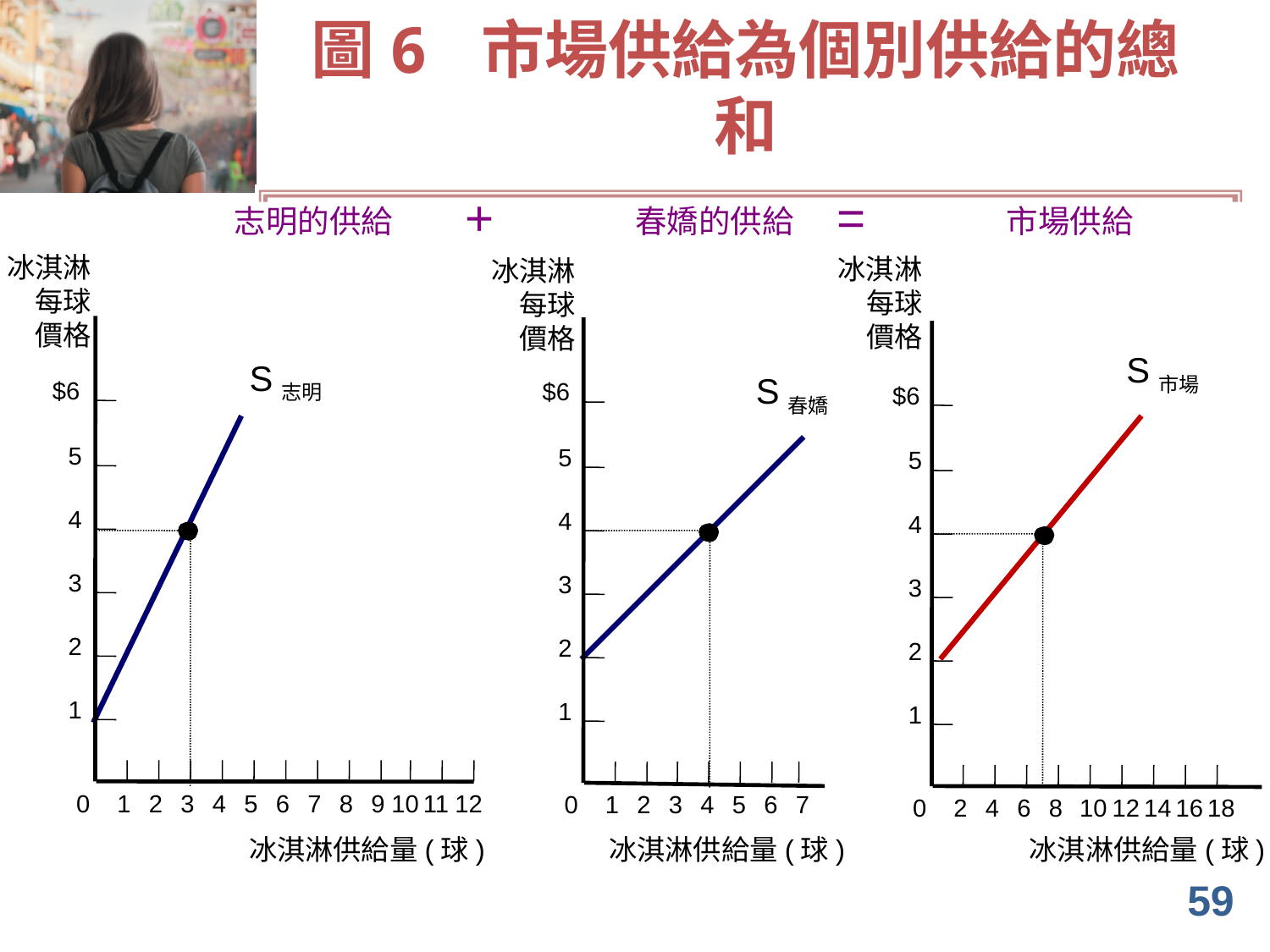

# 圖6 市場供給為個別供給的總和
+
=
志明的供給
春嬌的供給
市場供給
冰淇淋
每球
價格
$6
5
4
3
2
1
冰淇淋
每球
價格
$6
5
4
3
2
1
冰淇淋
每球
價格
$6
5
4
3
2
1

S市場
S志明
S春嬌

1
2
3
4
5
6
7
8
9
10
11
12
0
冰淇淋供給量(球)
1
2
3
4
5
6
7
0
冰淇淋供給量(球)
2
4
6
8
10
12
14
16
18
0
冰淇淋供給量(球)
59